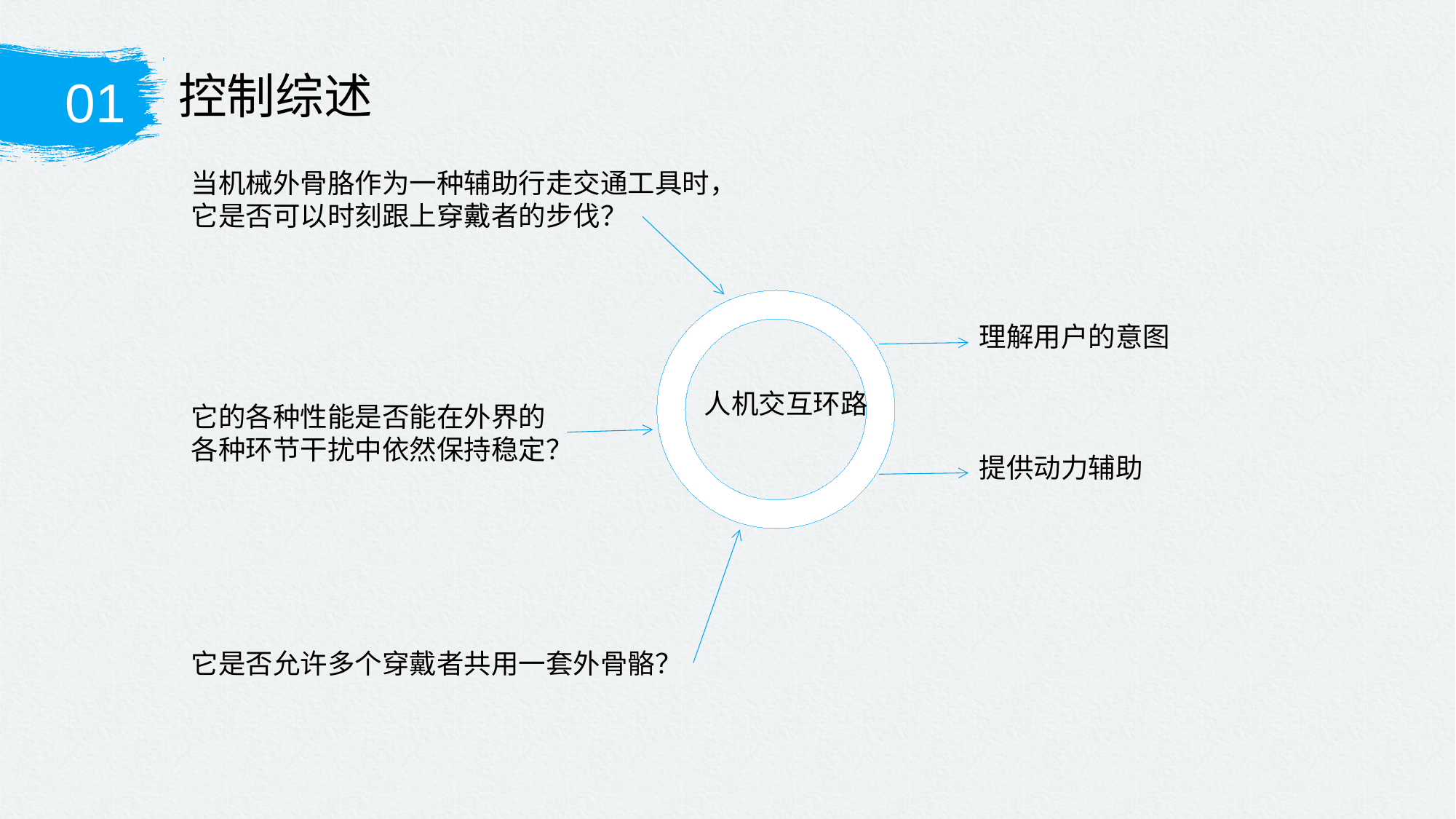

控制综述
01
当机械外骨胳作为一种辅助行走交通工具时，
它是否可以时刻跟上穿戴者的步伐？

理解用户的意图

提供动力辅助

人机交互环路
它的各种性能是否能在外界的
各种环节干扰中依然保持稳定？
它是否允许多个穿戴者共用一套外骨骼？